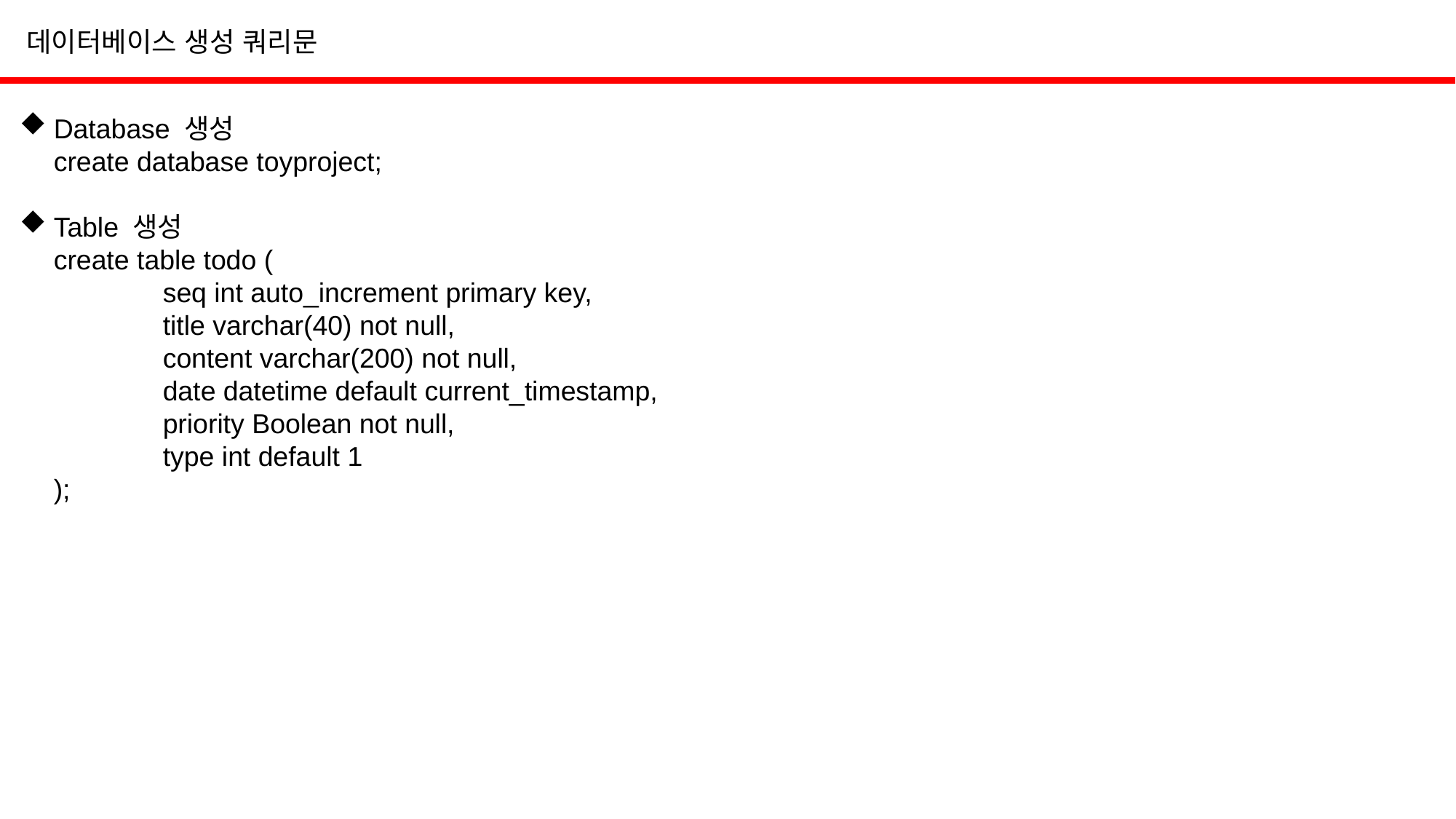

데이터베이스 생성 쿼리문

Database 생성
create database toyproject;
Table 생성
create table todo (
	seq int auto_increment primary key,
	title varchar(40) not null,
	content varchar(200) not null,
	date datetime default current_timestamp,
	priority Boolean not null,
	type int default 1
);